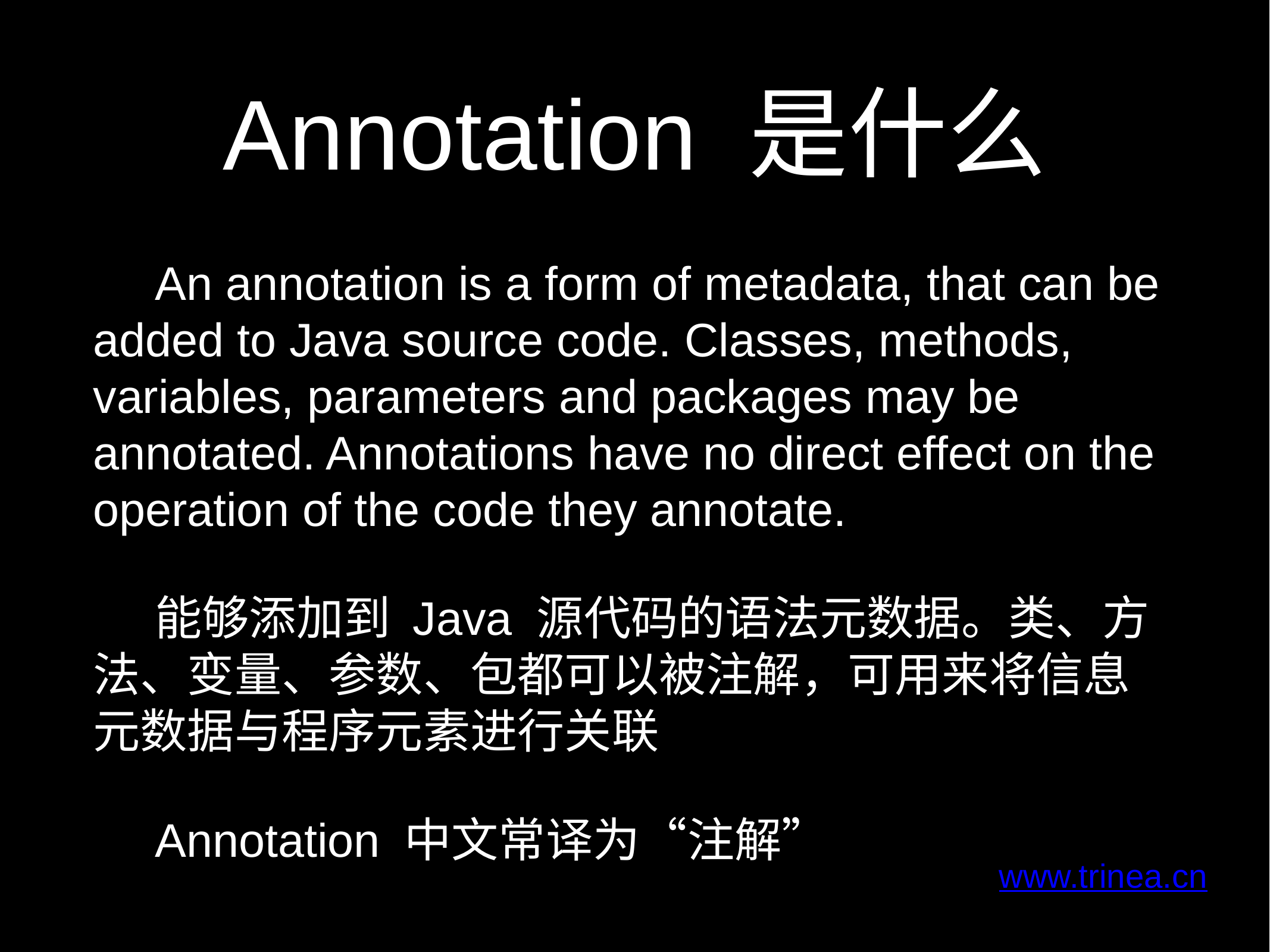

# Annotation 是什么
An annotation is a form of metadata, that can be added to Java source code. Classes, methods, variables, parameters and packages may be annotated. Annotations have no direct effect on the operation of the code they annotate.
能够添加到 Java 源代码的语法元数据。类、方法、变量、参数、包都可以被注解，可用来将信息元数据与程序元素进行关联
Annotation 中文常译为“注解”